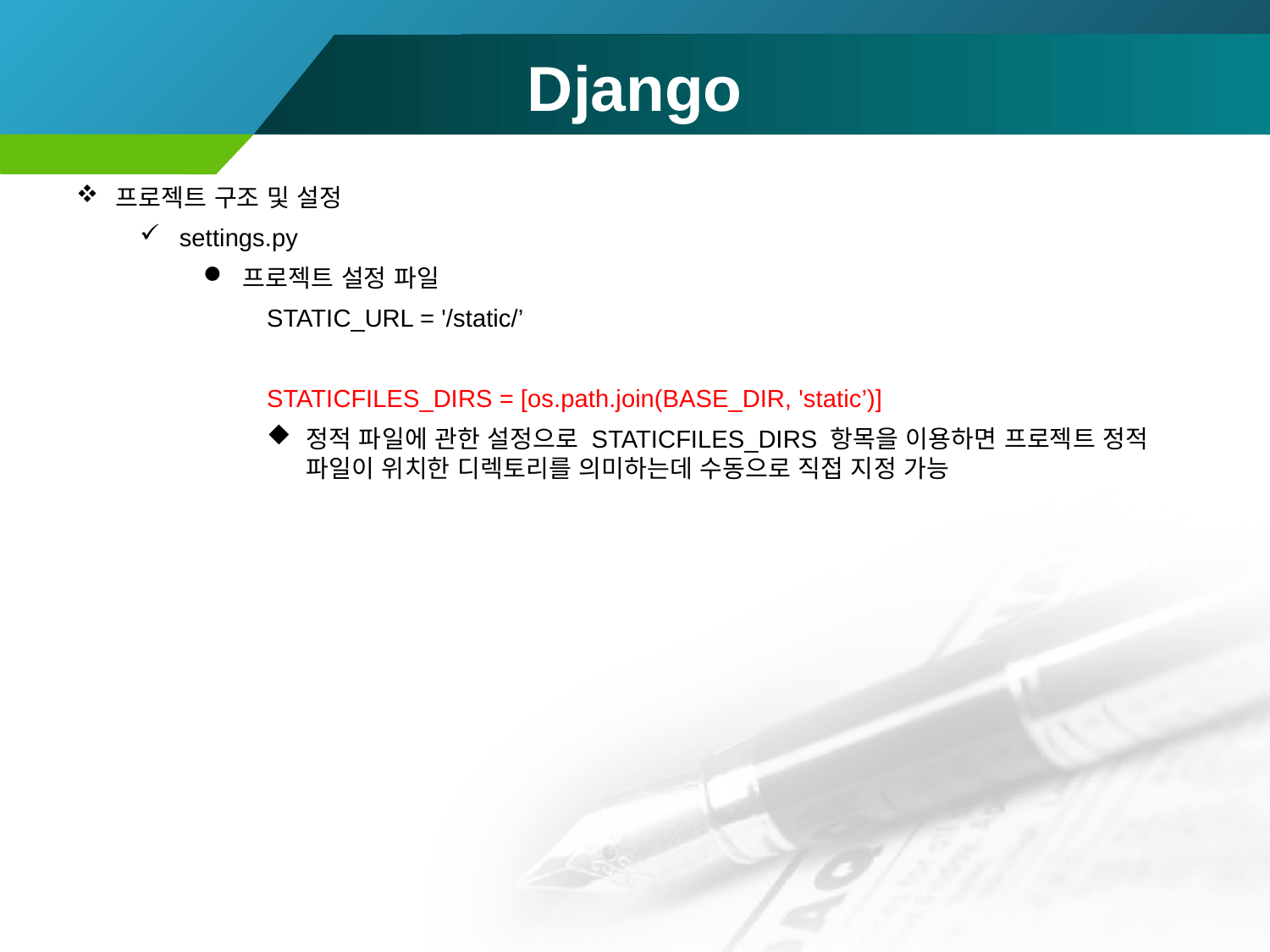

# Django
프로젝트 구조 및 설정
settings.py
프로젝트 설정 파일
STATIC_URL = '/static/’

STATICFILES_DIRS = [os.path.join(BASE_DIR, 'static’)]
정적 파일에 관한 설정으로 STATICFILES_DIRS 항목을 이용하면 프로젝트 정적 파일이 위치한 디렉토리를 의미하는데 수동으로 직접 지정 가능